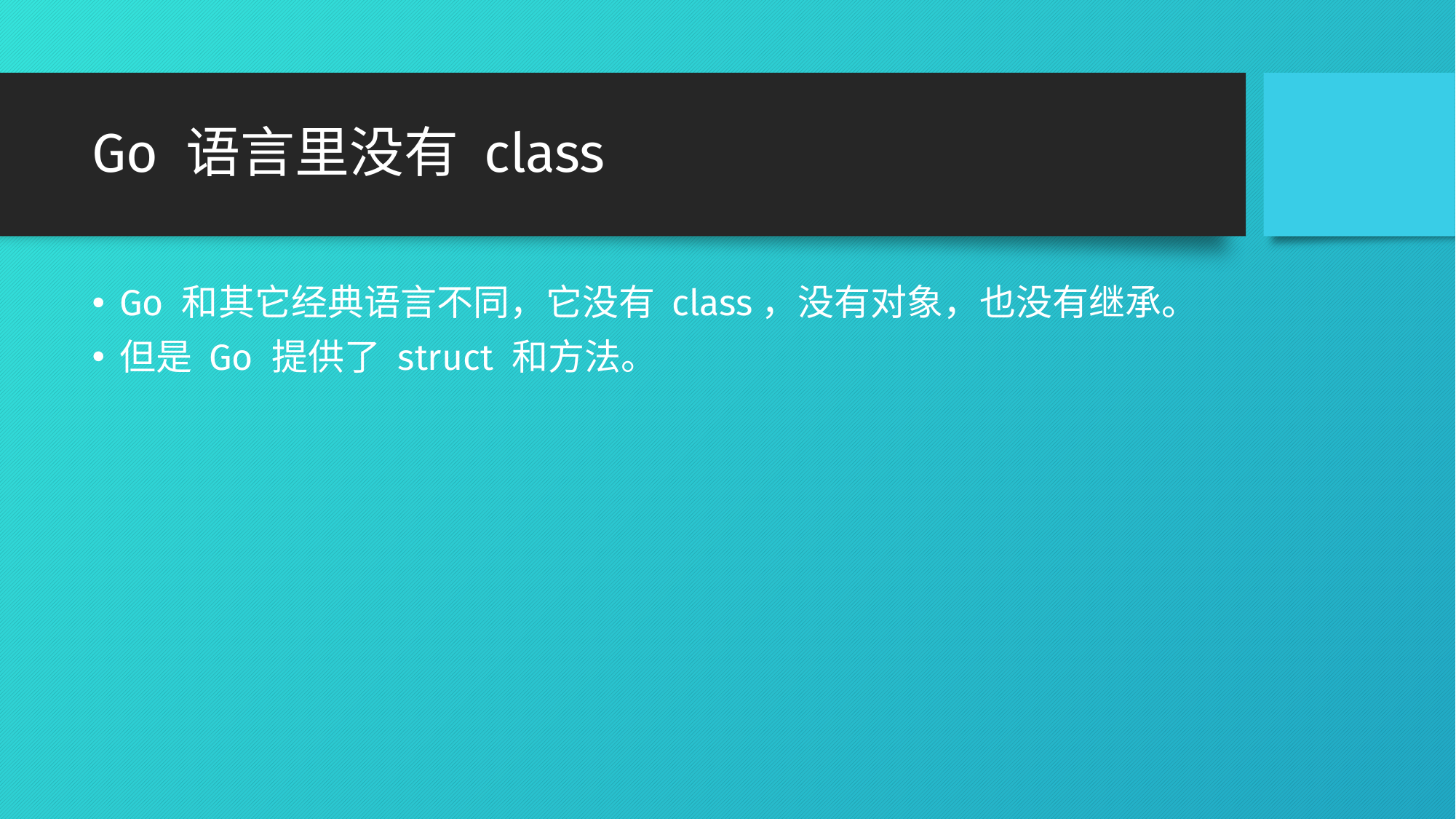

# Go 语言里没有 class
Go 和其它经典语言不同，它没有 class，没有对象，也没有继承。
但是 Go 提供了 struct 和方法。